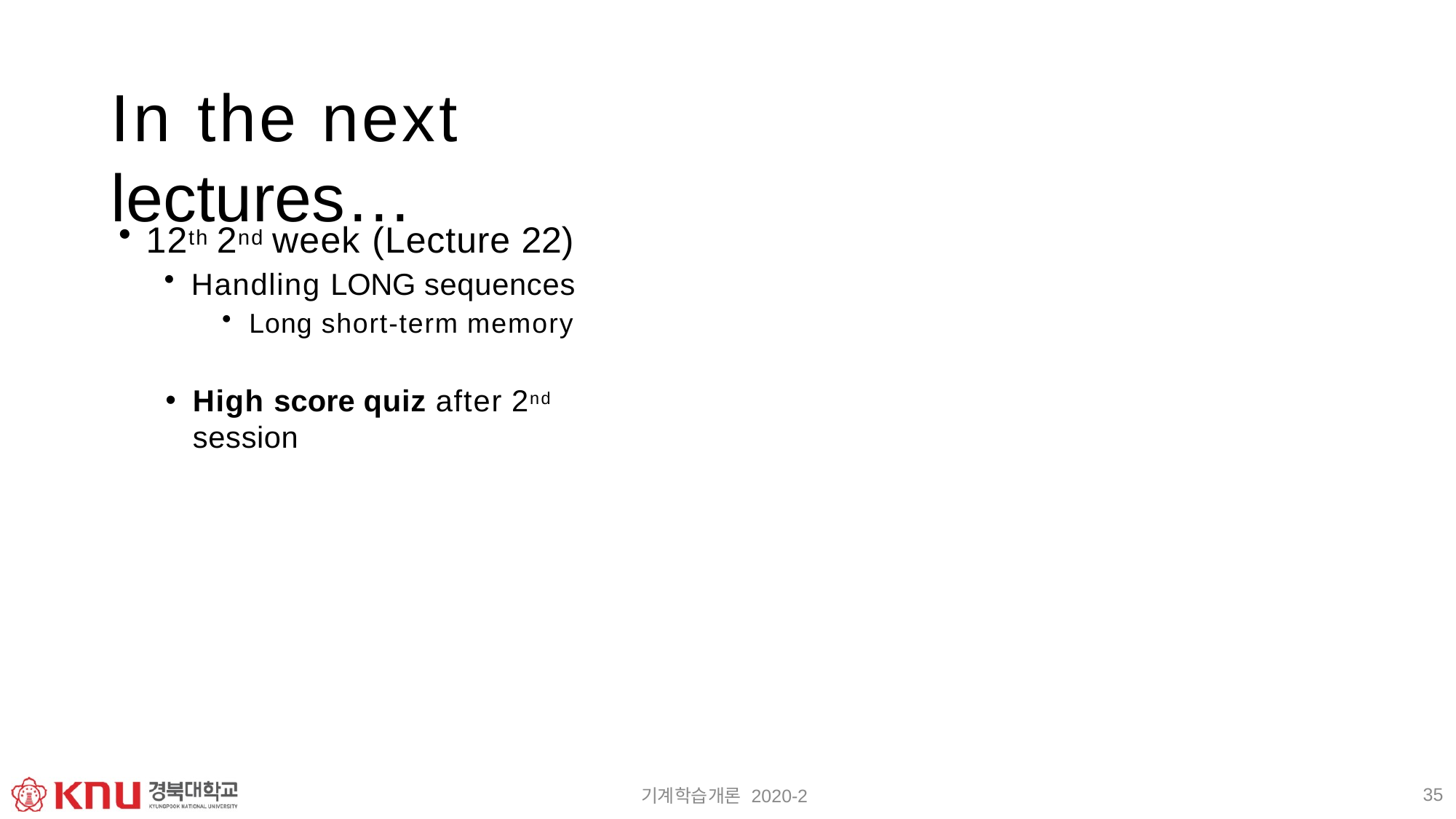

# In the next lectures…
12th 2nd week (Lecture 22)
Handling LONG sequences
Long short-term memory

High score quiz after 2nd session
35
기계학습개론 2020-2